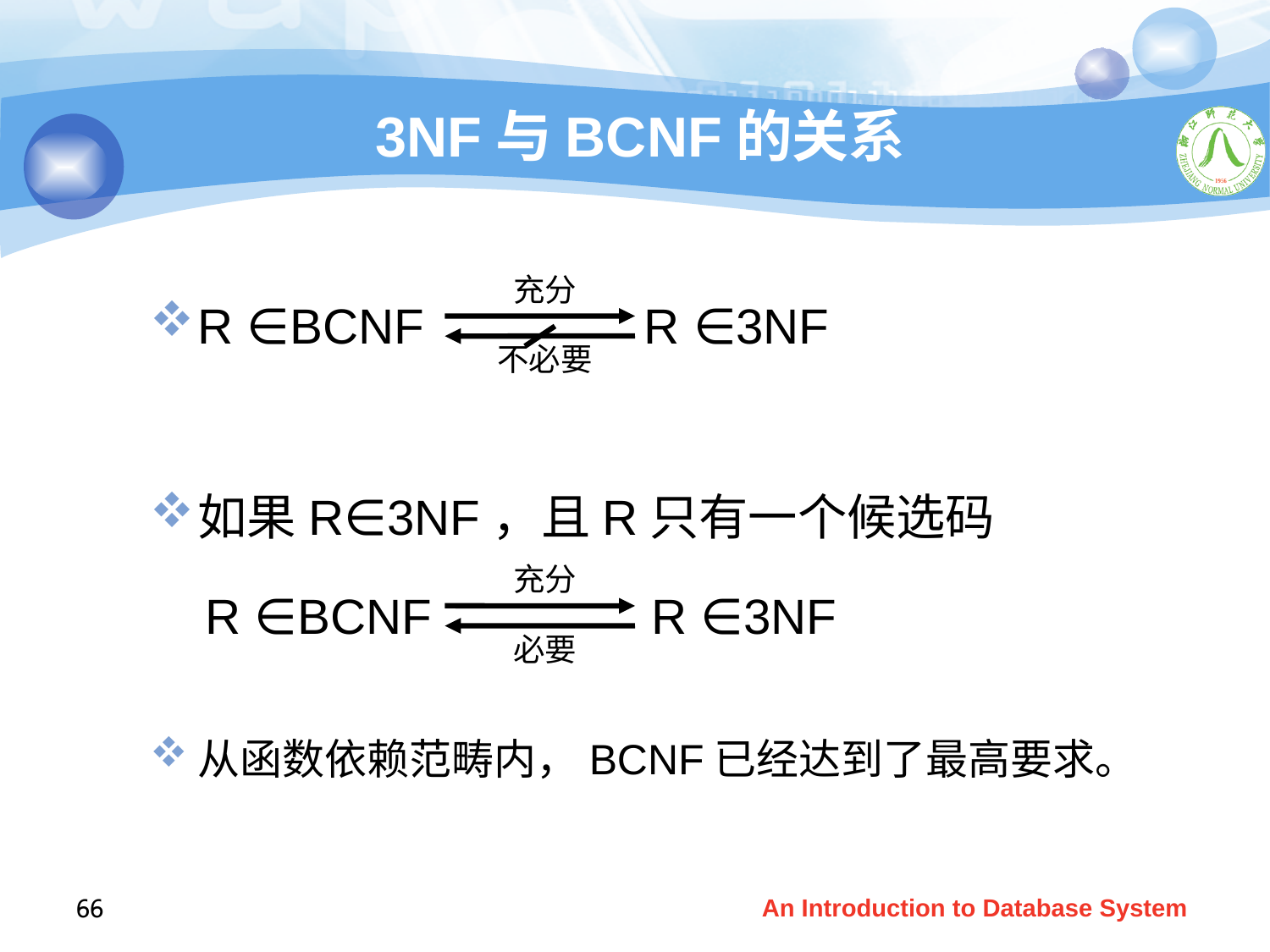

# 3NF与BCNF的关系
R ∈BCNF                R ∈3NF

如果R∈3NF，且R只有一个候选码
    R ∈BCNF                R ∈3NF

从函数依赖范畴内，BCNF已经达到了最高要求。
充分

不必要
充分

必要
66
An Introduction to Database System